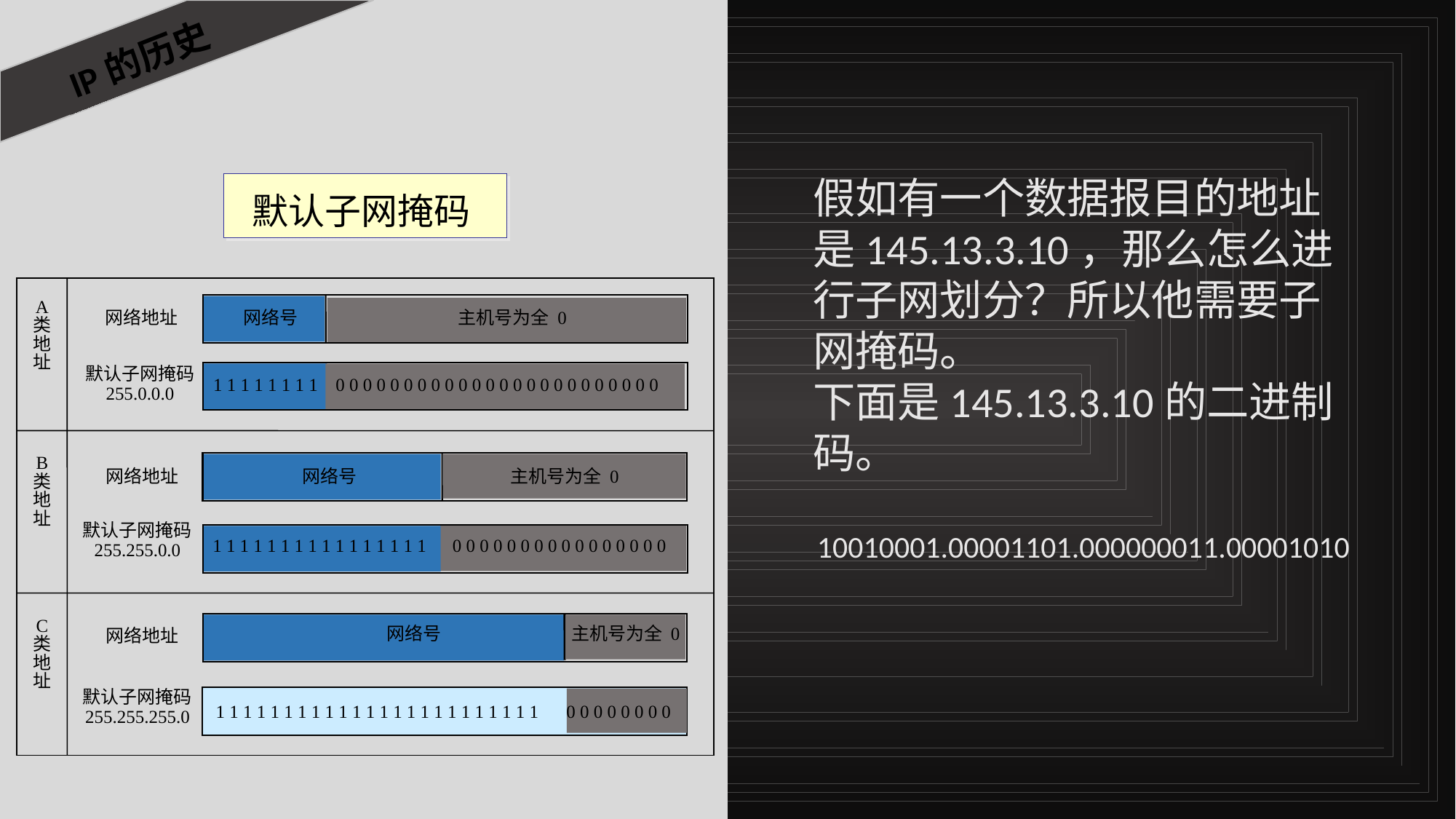

IP的历史
假如有一个数据报目的地址是145.13.3.10，那么怎么进行子网划分？所以他需要子网掩码。
下面是145.13.3.10的二进制码。
默认子网掩码

A
类
地
址

网络地址
网络号
主机号为全 0
默认子网掩码
255.0.0.0

1 1 1 1 1 1 1 1
0 0 0 0 0 0 0 0 0 0 0 0 0 0 0 0 0 0 0 0 0 0 0 0

B
类
地
址

网络地址
网络号
主机号为全 0
默认子网掩码
255.255.0.0

1 1 1 1 1 1 1 1 1 1 1 1 1 1 1 1
0 0 0 0 0 0 0 0 0 0 0 0 0 0 0 0

C
类
地
址

网络号
主机号为全 0
网络地址
默认子网掩码
255.255.255.0

1 1 1 1 1 1 1 1 1 1 1 1 1 1 1 1 1 1 1 1 1 1 1 1
0 0 0 0 0 0 0 0
10010001.00001101.000000011.00001010

0 0 0 0 0 0 0 0
1 1 1 1 1 1 1 1 1 1 1 1 1 1 1 1 1 1 1 1 1 1 1 1